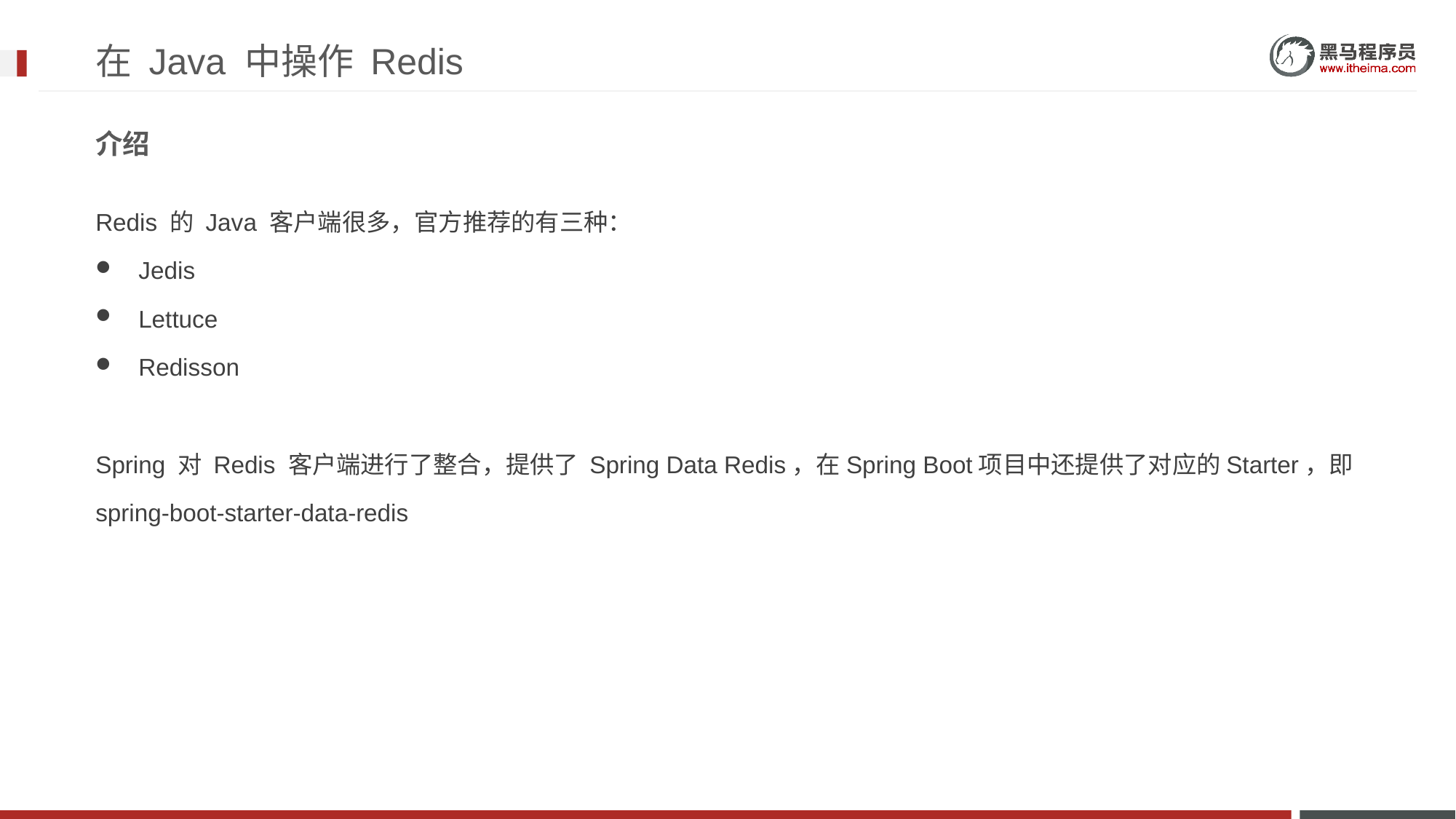

# 在 Java 中操作 Redis
介绍
Redis 的 Java 客户端很多，官方推荐的有三种：
Jedis
Lettuce
Redisson

Spring 对 Redis 客户端进行了整合，提供了 Spring Data Redis，在Spring Boot项目中还提供了对应的Starter，即
spring-boot-starter-data-redis